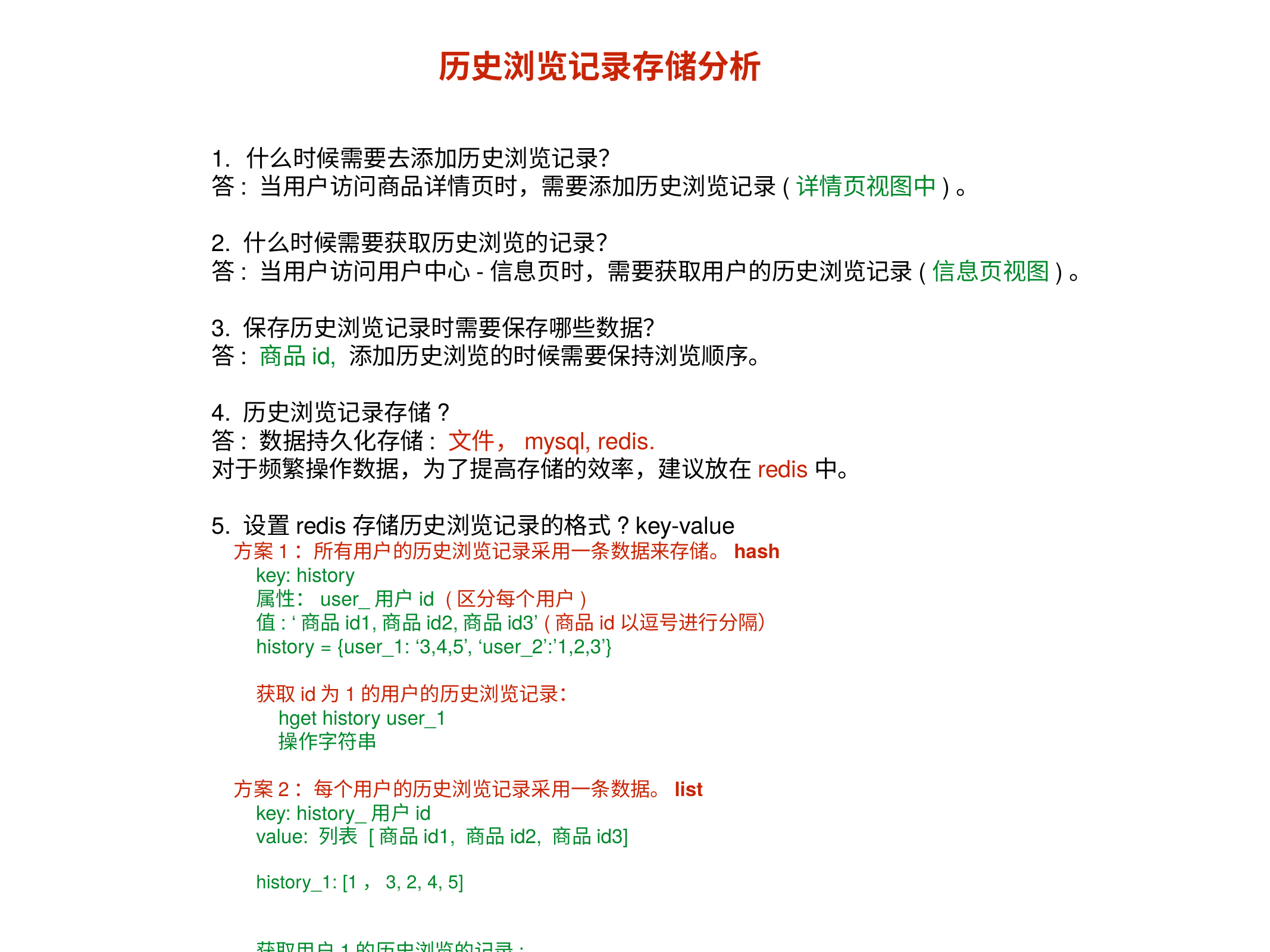

历史浏览记录存储分析
什么时候需要去添加历史浏览记录？
答: 当用户访问商品详情页时，需要添加历史浏览记录(详情页视图中)。

2. 什么时候需要获取历史浏览的记录？
答: 当用户访问用户中心-信息页时，需要获取用户的历史浏览记录(信息页视图)。

3. 保存历史浏览记录时需要保存哪些数据？
答: 商品id, 添加历史浏览的时候需要保持浏览顺序。

4. 历史浏览记录存储?
答: 数据持久化存储: 文件，mysql, redis.
对于频繁操作数据，为了提高存储的效率，建议放在redis中。

5. 设置redis存储历史浏览记录的格式? key-value
方案1：所有用户的历史浏览记录采用一条数据来存储。hash
key: history
属性：user_用户id  (区分每个用户)
值: ‘商品id1,商品id2,商品id3’ (商品id以逗号进行分隔）
history = {user_1: ‘3,4,5’, ‘user_2’:’1,2,3’}

获取id为1的用户的历史浏览记录：
hget history user_1
操作字符串

方案2：每个用户的历史浏览记录采用一条数据。list
key: history_用户id
value: 列表 [商品id1, 商品id2, 商品id3]

history_1: [1，3, 2, 4, 5]

获取用户1的历史浏览的记录:
lrange history_1 0 4